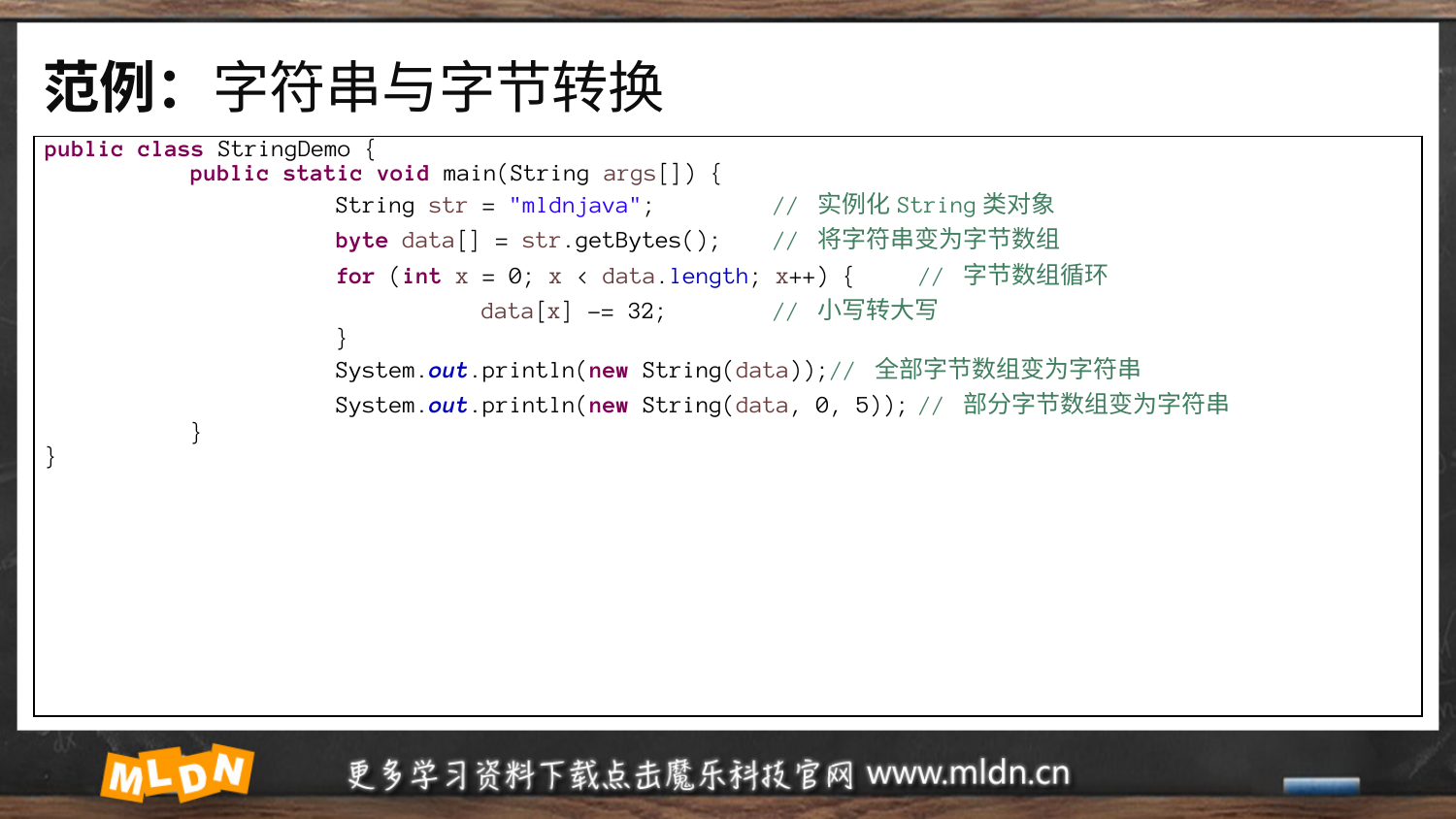

# 范例：字符串与字节转换
| public class StringDemo { public static void main(String args[]) { String str = "mldnjava"; // 实例化String类对象 byte data[] = str.getBytes(); // 将字符串变为字节数组 for (int x = 0; x < data.length; x++) { // 字节数组循环 data[x] -= 32; // 小写转大写 } System.out.println(new String(data));// 全部字节数组变为字符串 System.out.println(new String(data, 0, 5)); // 部分字节数组变为字符串 } } |
| --- |